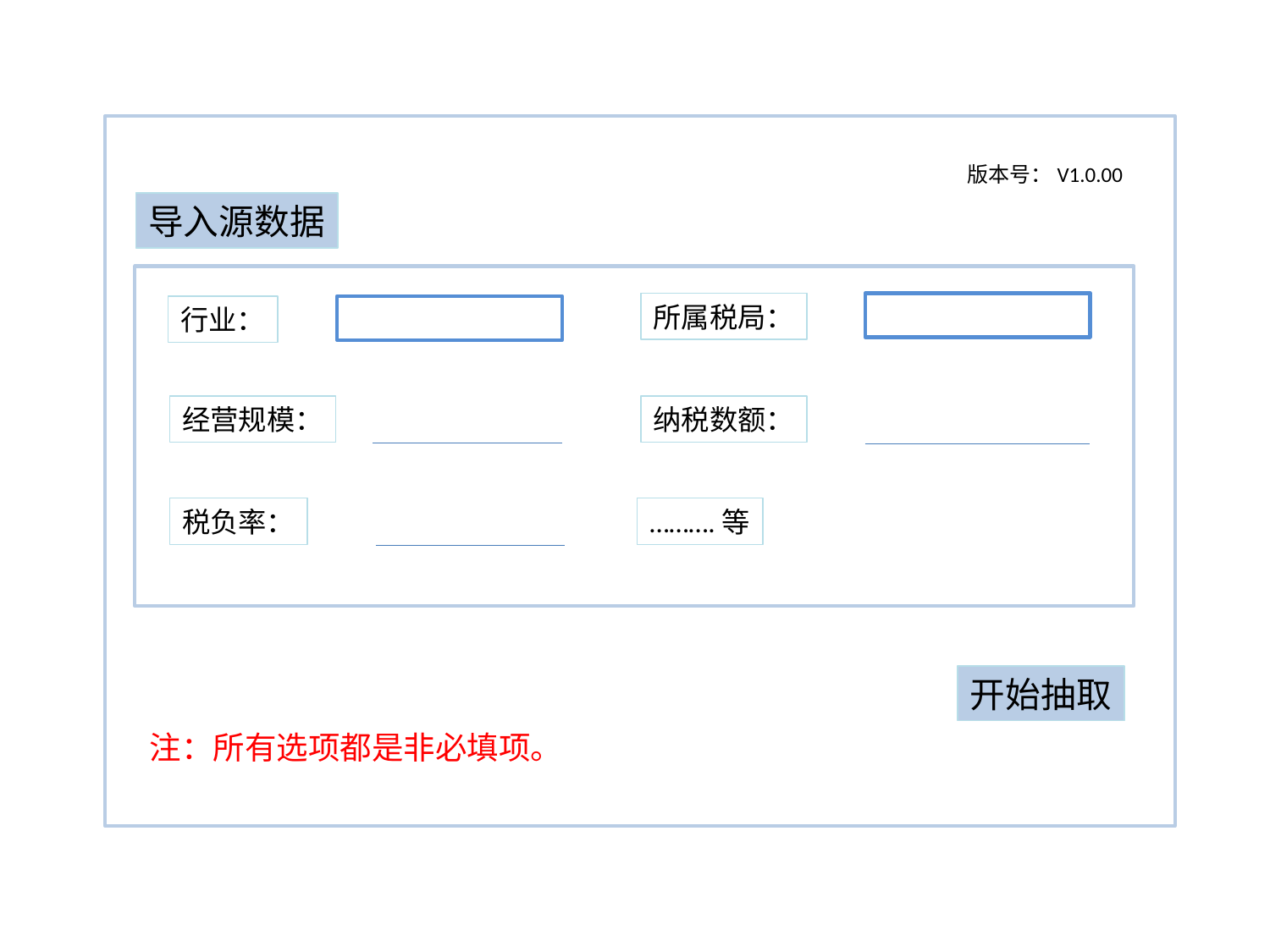

版本号：V1.0.00
导入源数据

所属税局：

行业：
经营规模：
纳税数额：
税负率：
……….等
开始抽取
注：所有选项都是非必填项。